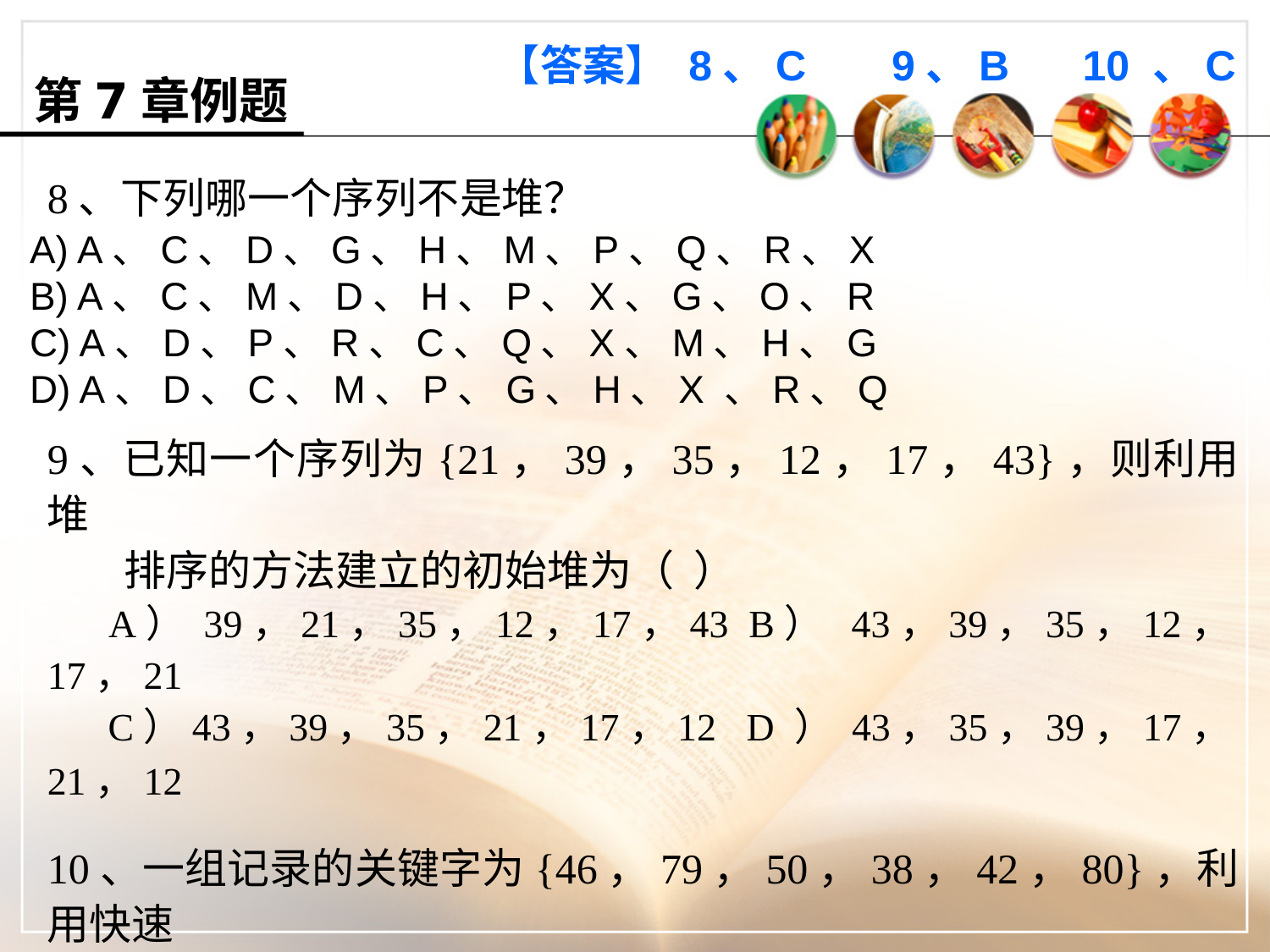

【答案】 8、C       9、B      10 、C
第7章例题
8、下列哪一个序列不是堆？

9、已知一个序列为{21，39，35，12，17，43}，则利用堆
       排序的方法建立的初始堆为（  ）
      A） 39，21，35，12，17，43  B）  43，39，35，12，17，21
      C）43，39，35，21，17，12   D ） 43，35，39，17，21，12

10、一组记录的关键字为{46，79，50，38，42，80}，利用快速
       排序的方法，以第一个记录为基准得到的一次划分结果为
      A） 38，42，46，50，79，80        B）  42，38，46，79，50，80
      C ）42，38，46，50，79，80        D）  42，38，46，80，50，76
     A) A、C、D、G、H、M、P、Q、R、X
     B) A、C、M、D、H、P、X、G、O、R
     C) A、D、P、R、C、Q、X、M、H、G
     D) A、D、C、M、P、G、H、X 、R、Q